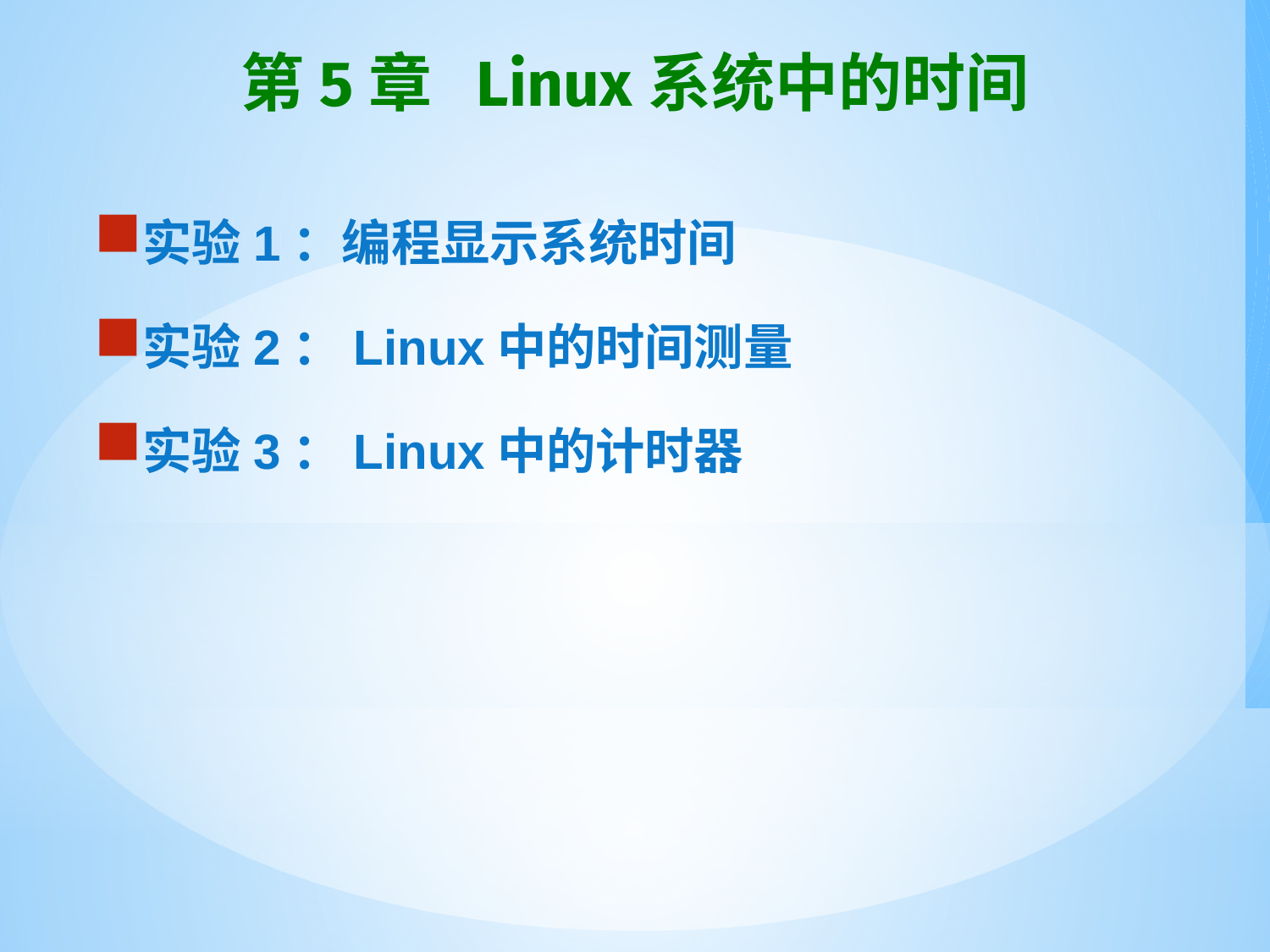

# 第5章  Linux系统中的时间
实验1：编程显示系统时间
实验2：Linux中的时间测量
实验3：Linux中的计时器